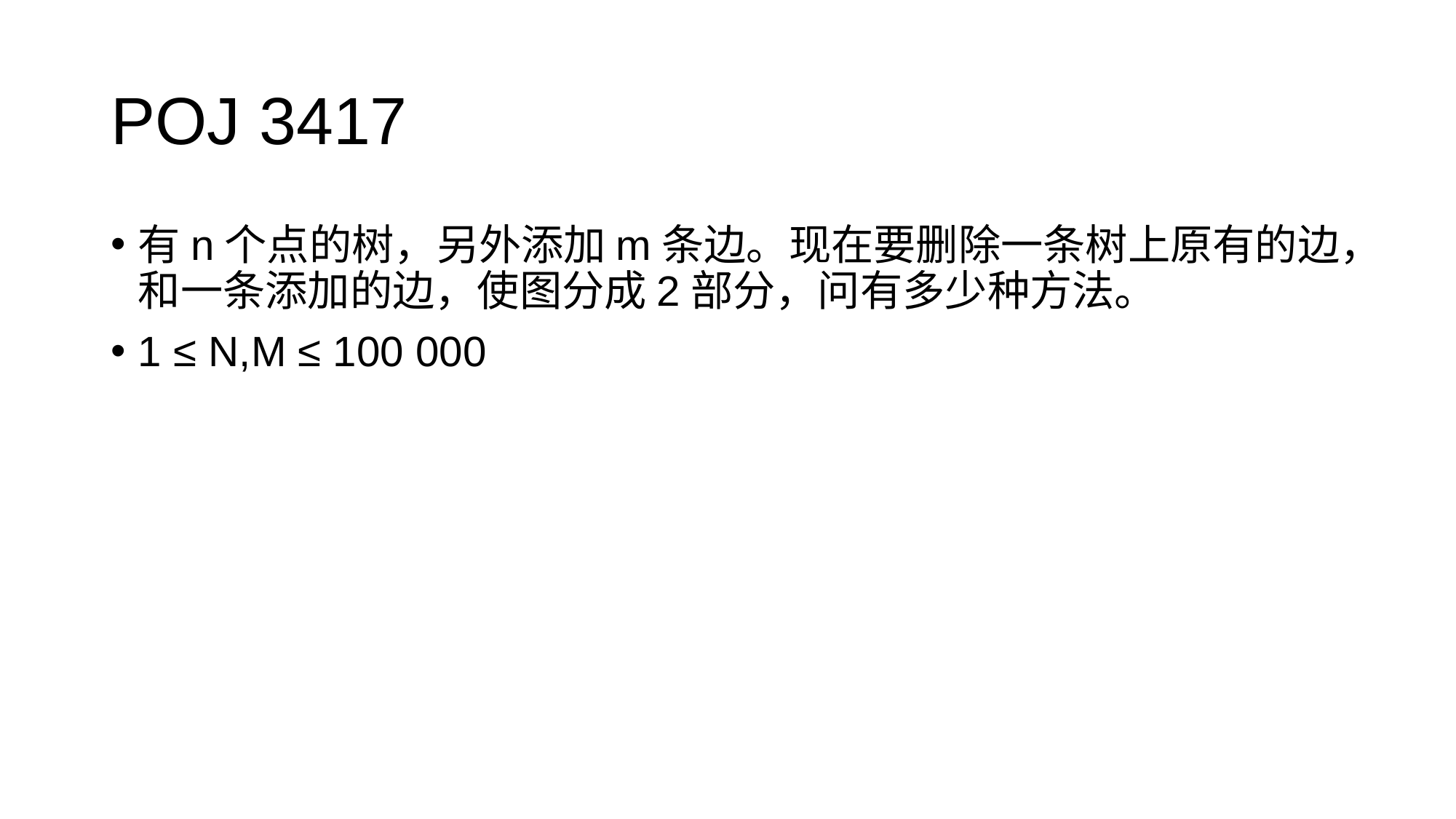

# POJ 3417
有n个点的树，另外添加m条边。现在要删除一条树上原有的边，和一条添加的边，使图分成2部分，问有多少种方法。
1 ≤ N,M ≤ 100 000